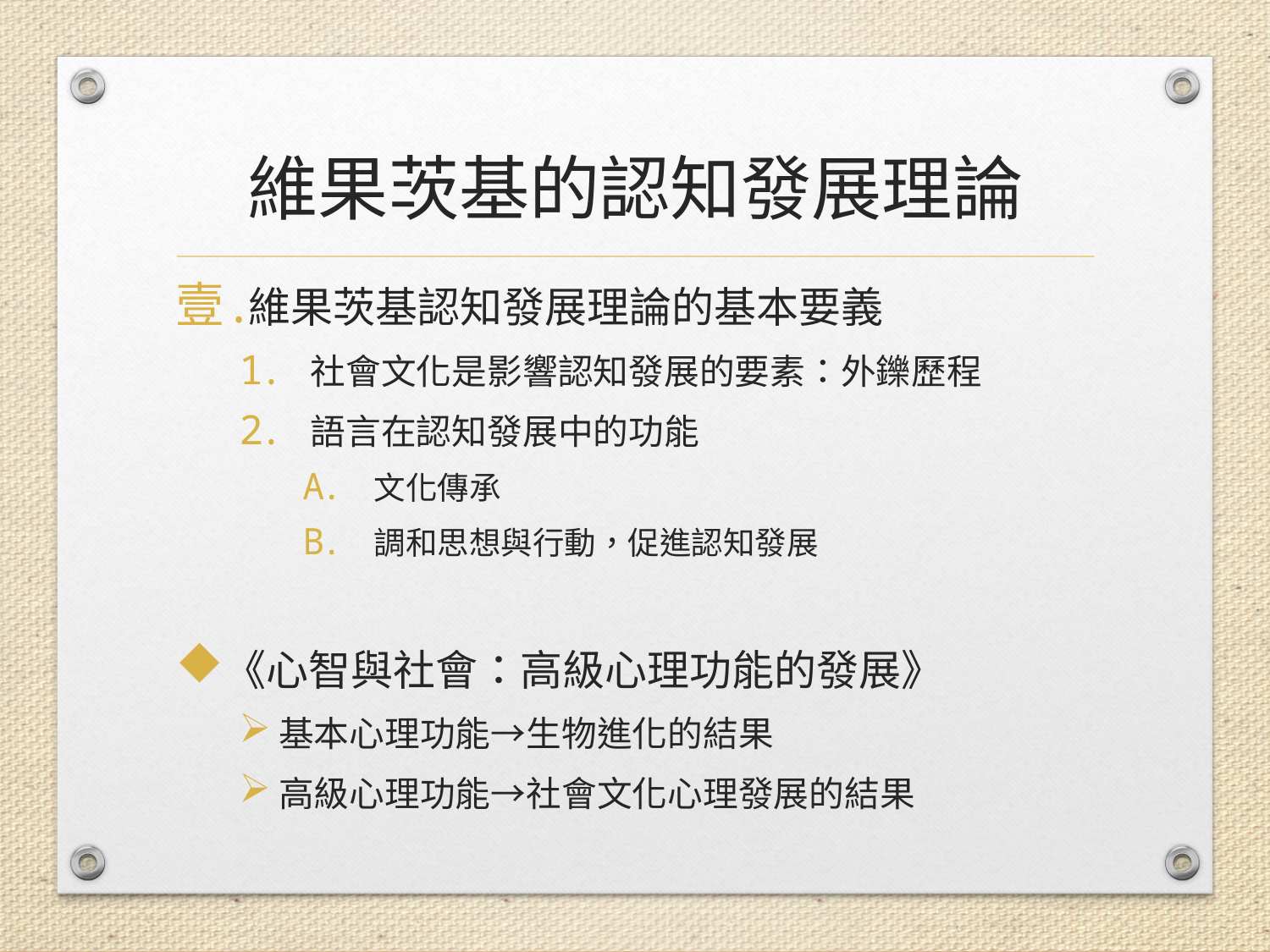

# 維果茨基的認知發展理論
維果茨基認知發展理論的基本要義
社會文化是影響認知發展的要素：外鑠歷程
語言在認知發展中的功能
文化傳承
調和思想與行動，促進認知發展

《心智與社會：高級心理功能的發展》
基本心理功能→生物進化的結果
高級心理功能→社會文化心理發展的結果